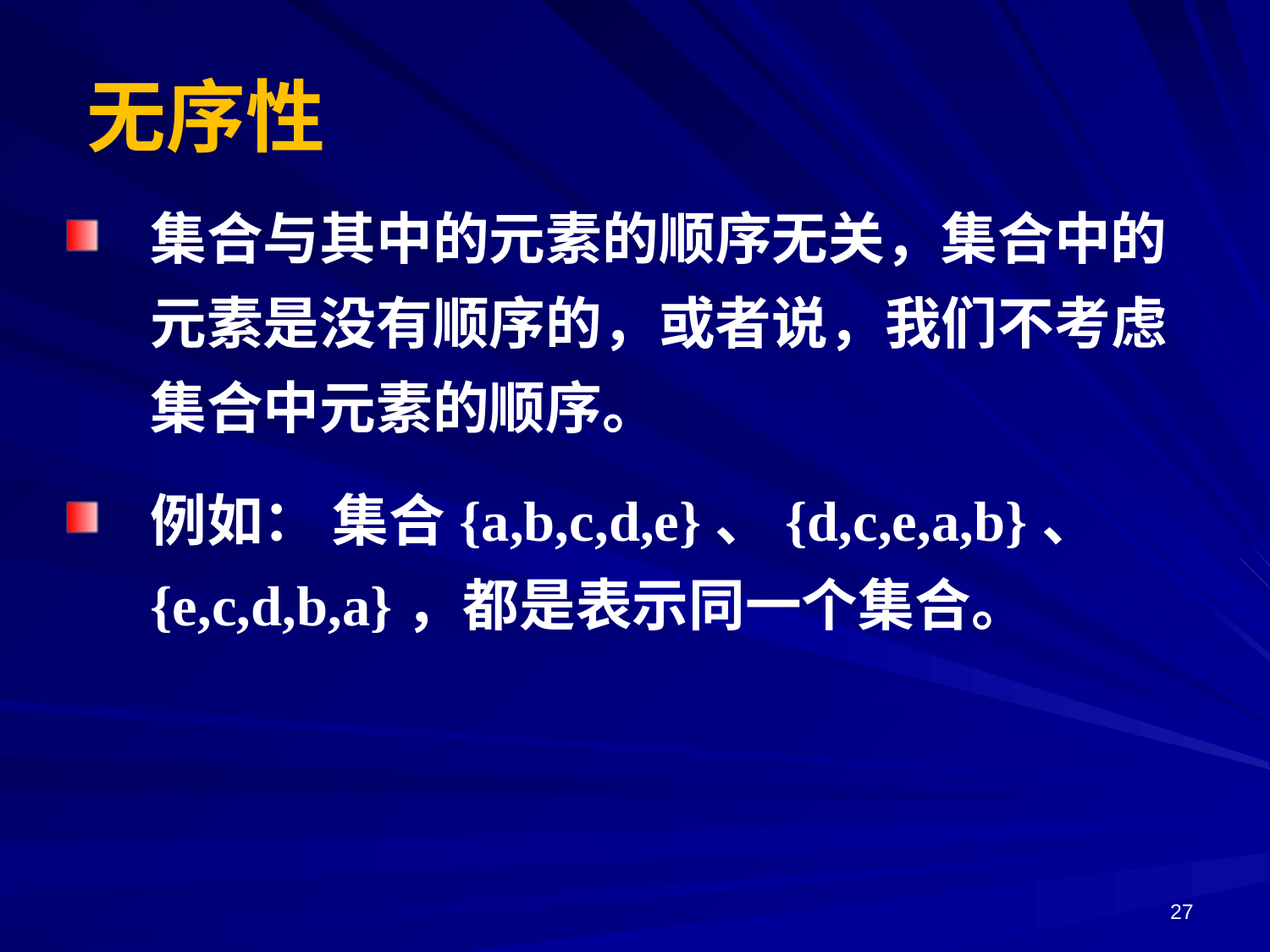

无序性
集合与其中的元素的顺序无关，集合中的元素是没有顺序的，或者说，我们不考虑集合中元素的顺序。
例如： 集合{a,b,c,d,e}、{d,c,e,a,b}、 {e,c,d,b,a}，都是表示同一个集合。
27